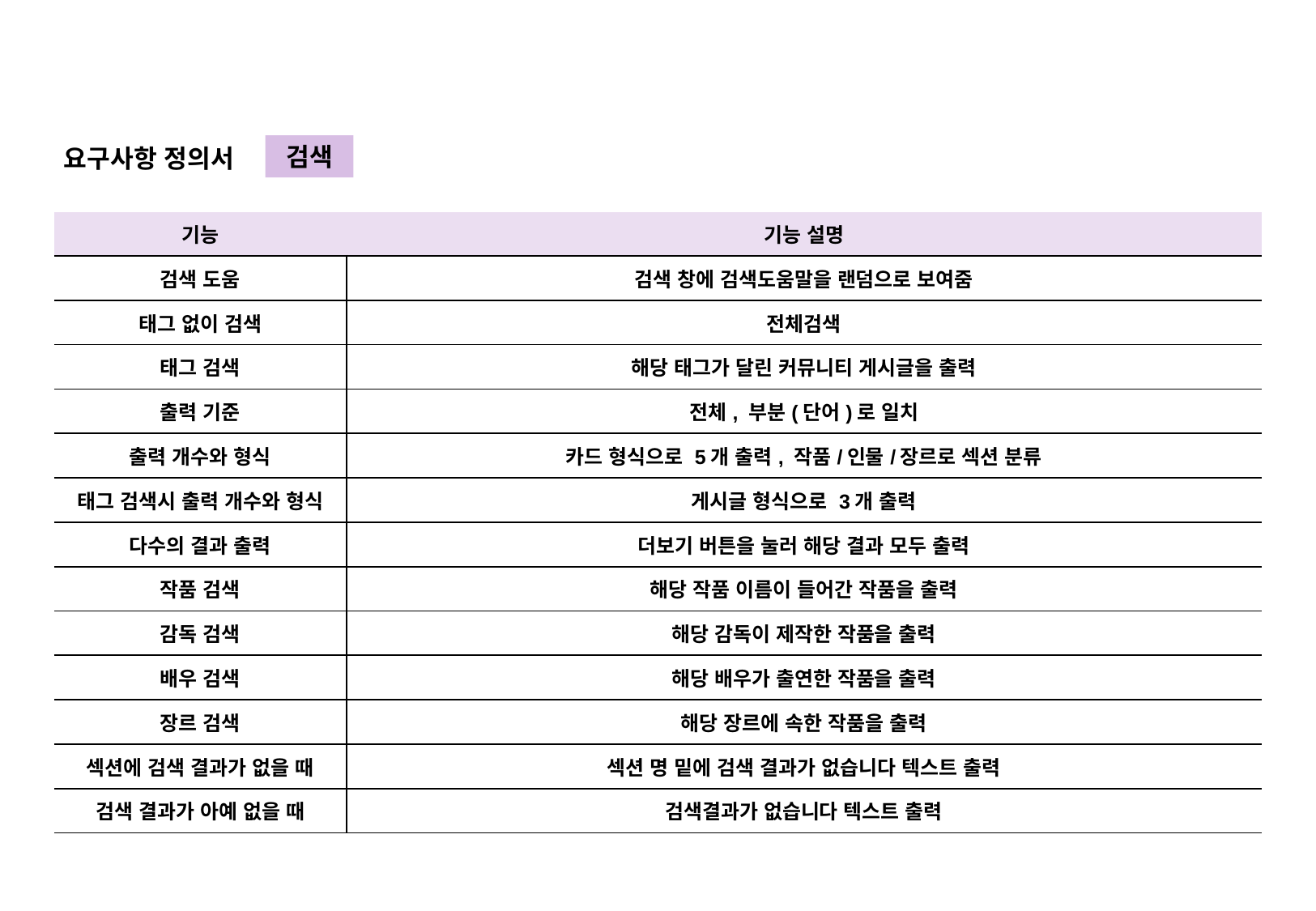

검색
요구사항 정의서
| 기능 | 기능 설명 |
| --- | --- |
| 검색 도움 | 검색 창에 검색도움말을 랜덤으로 보여줌 |
| 태그 없이 검색 | 전체검색 |
| 태그 검색 | 해당 태그가 달린 커뮤니티 게시글을 출력 |
| 출력 기준 | 전체, 부분(단어)로 일치 |
| 출력 개수와 형식 | 카드 형식으로 5개 출력, 작품/인물/장르로 섹션 분류 |
| 태그 검색시 출력 개수와 형식 | 게시글 형식으로 3개 출력 |
| 다수의 결과 출력 | 더보기 버튼을 눌러 해당 결과 모두 출력 |
| 작품 검색 | 해당 작품 이름이 들어간 작품을 출력 |
| 감독 검색 | 해당 감독이 제작한 작품을 출력 |
| 배우 검색 | 해당 배우가 출연한 작품을 출력 |
| 장르 검색 | 해당 장르에 속한 작품을 출력 |
| 섹션에 검색 결과가 없을 때 | 섹션 명 밑에 검색 결과가 없습니다 텍스트 출력 |
| 검색 결과가 아예 없을 때 | 검색결과가 없습니다 텍스트 출력 |